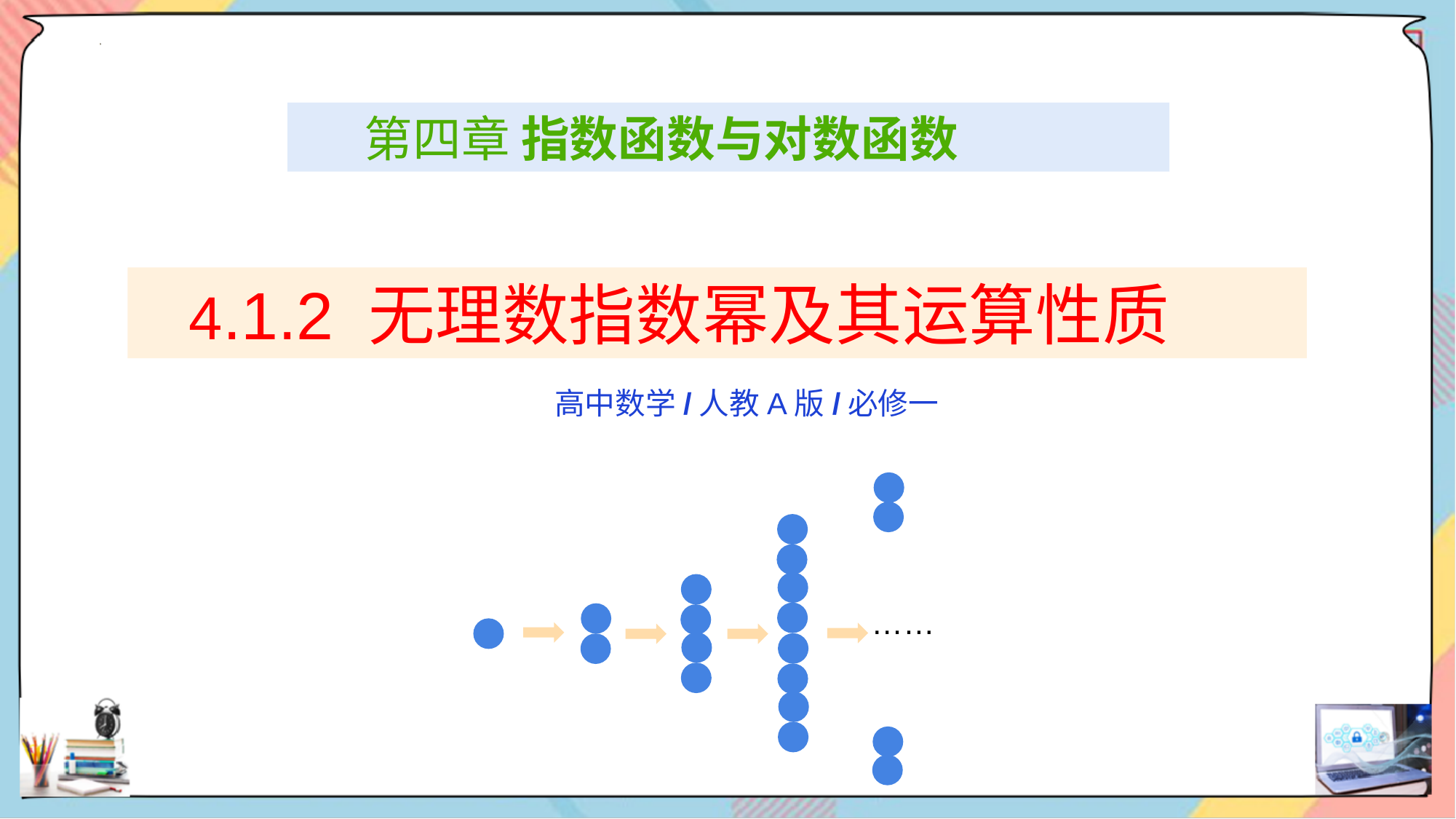

第四章 指数函数与对数函数
   4.1.2 无理数指数幂及其运算性质
高中数学/人教A版/必修一

……